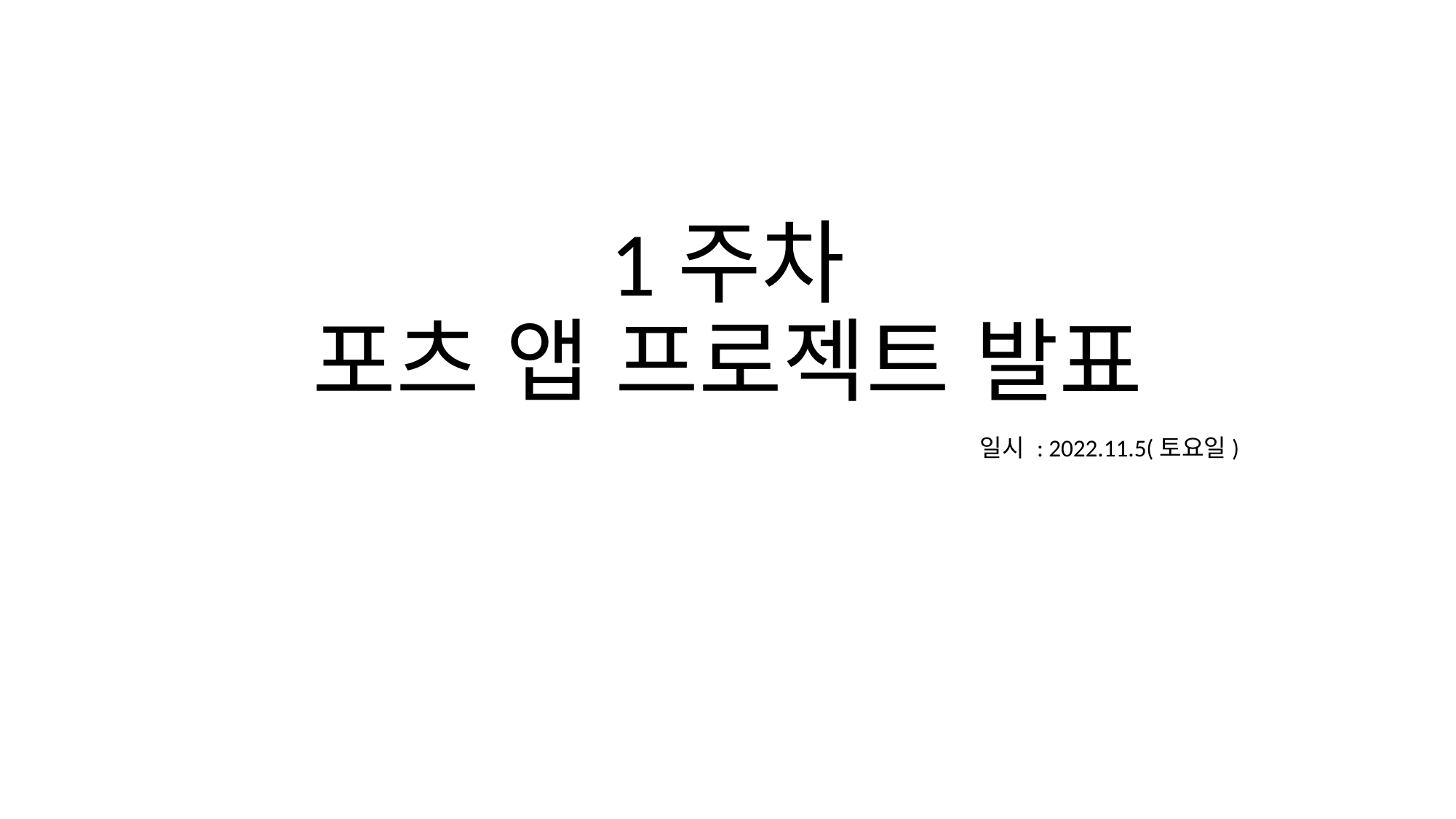

# 1주차 포츠 앱 프로젝트 발표
							일시 : 2022.11.5(토요일)